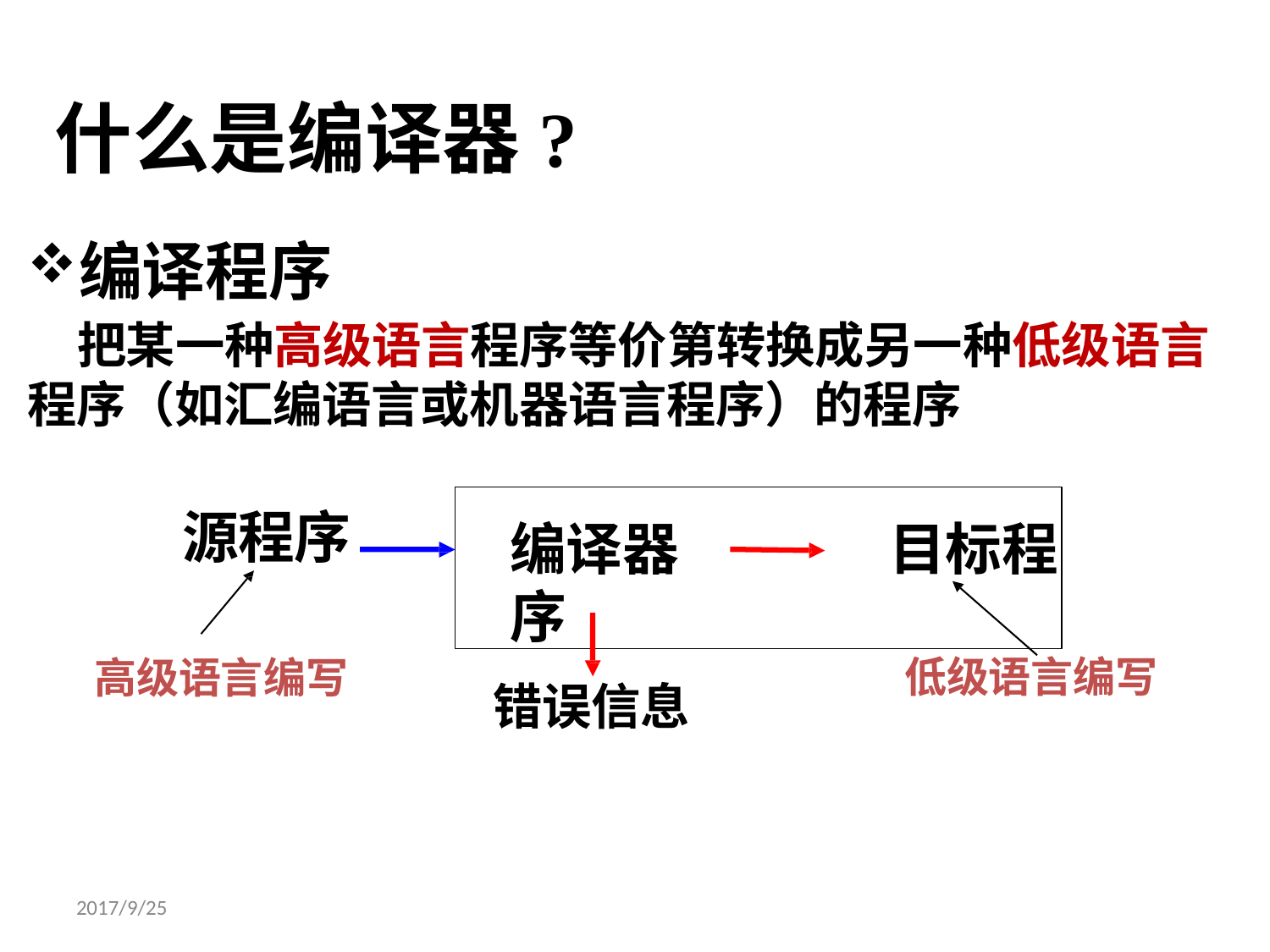

# 什么是编译器?
编译程序
把某一种高级语言程序等价第转换成另一种低级语言 程序（如汇编语言或机器语言程序）的程序

编译器	目标程序
源程序

低级语言编写
高级语言编写
错误信息
2017/9/25
5